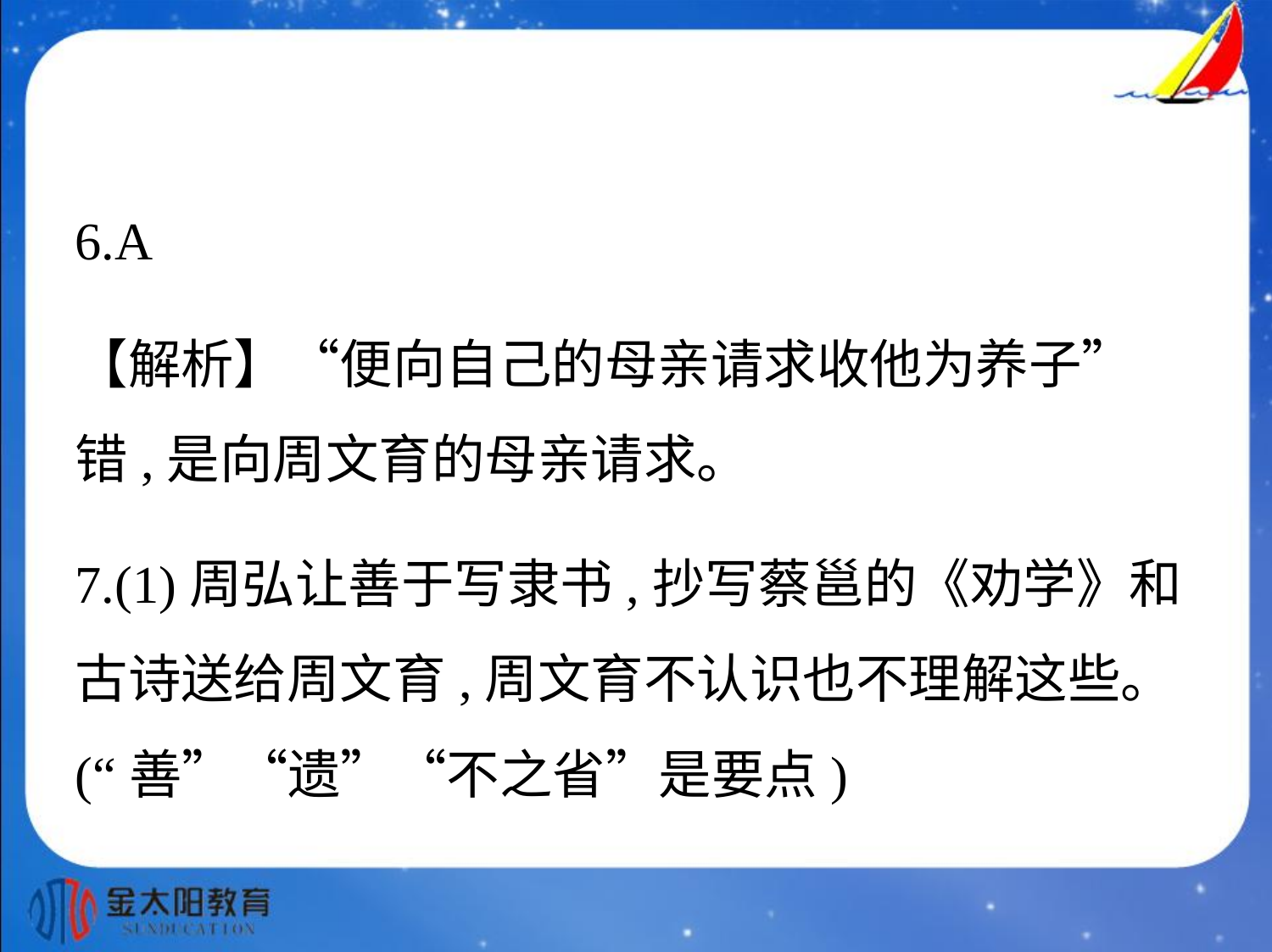

6.A
【解析】“便向自己的母亲请求收他为养子”
错,是向周文育的母亲请求。
7.(1)周弘让善于写隶书,抄写蔡邕的《劝学》和
古诗送给周文育,周文育不认识也不理解这些。
(“善”“遗”“不之省”是要点)